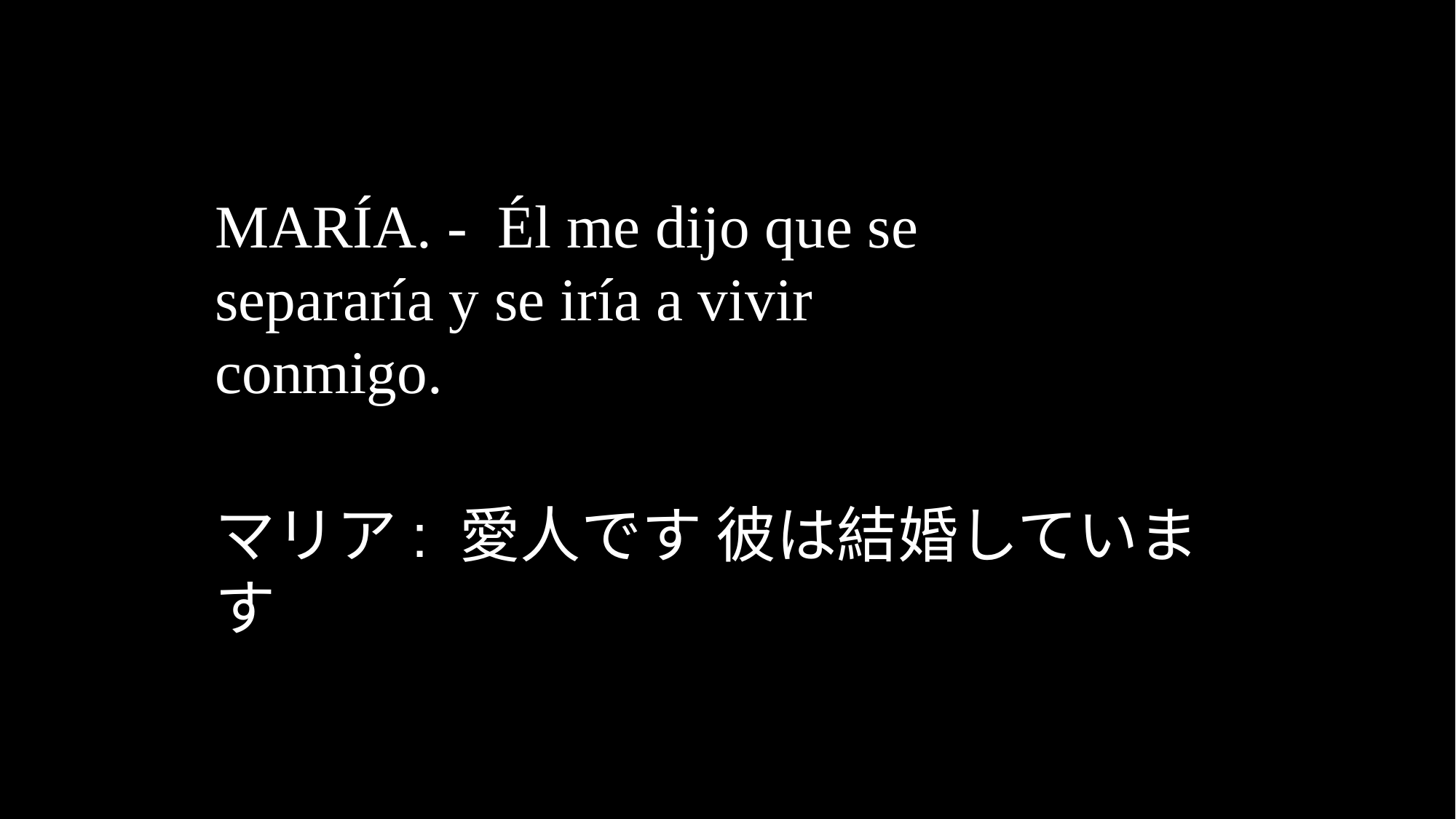

MARÍA. -  Él me dijo que se separaría y se iría a vivir conmigo.

マリア: 愛人です 彼は結婚しています